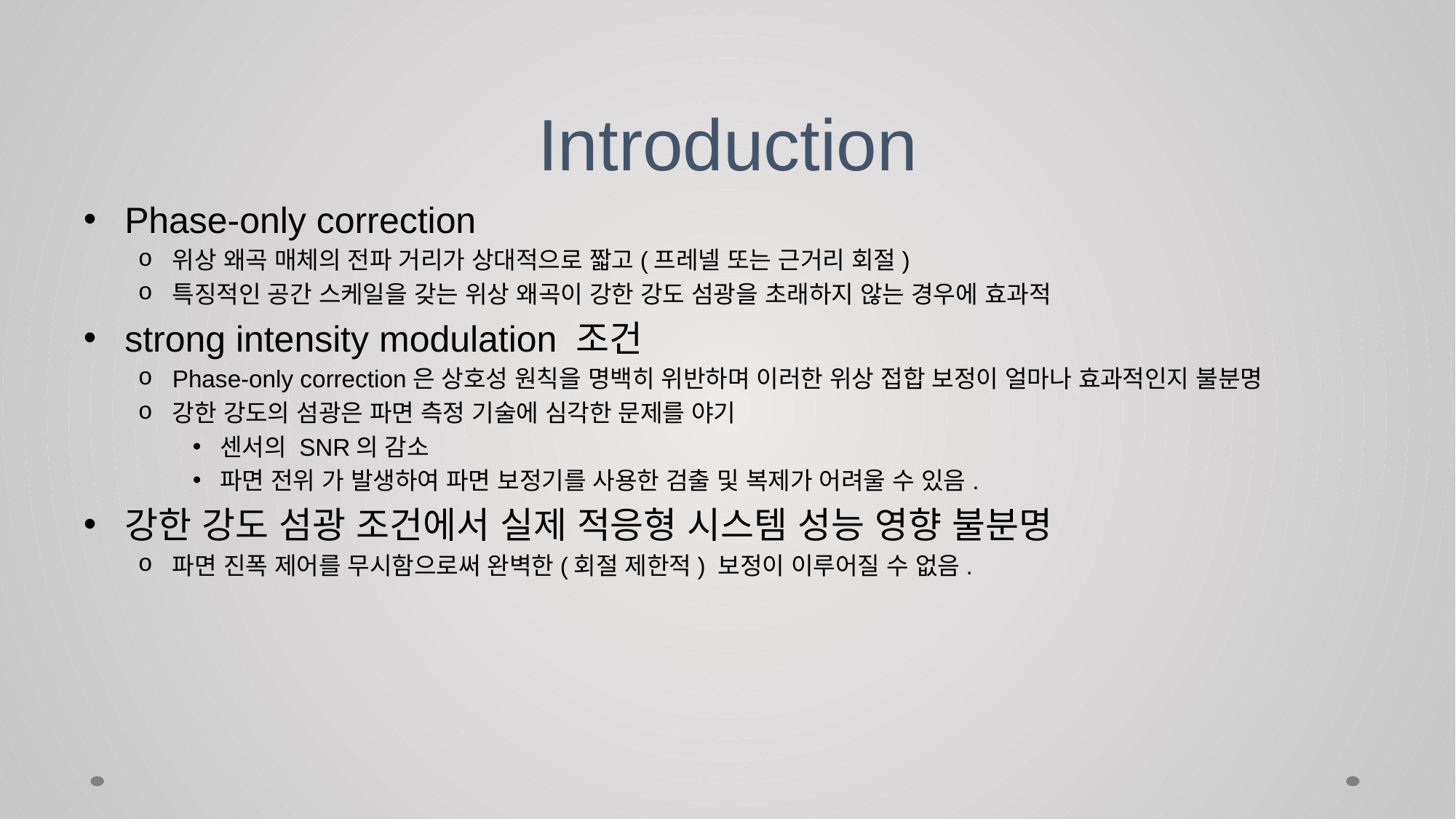

# Introduction
Phase-only correction
위상 왜곡 매체의 전파 거리가 상대적으로 짧고(프레넬 또는 근거리 회절)
특징적인 공간 스케일을 갖는 위상 왜곡이 강한 강도 섬광을 초래하지 않는 경우에 효과적
strong intensity modulation 조건
Phase-only correction은 상호성 원칙을 명백히 위반하며 이러한 위상 접합 보정이 얼마나 효과적인지 불분명
강한 강도의 섬광은 파면 측정 기술에 심각한 문제를 야기
센서의 SNR의 감소
파면 전위 가 발생하여 파면 보정기를 사용한 검출 및 복제가 어려울 수 있음.
강한 강도 섬광 조건에서 실제 적응형 시스템 성능 영향 불분명
파면 진폭 제어를 무시함으로써 완벽한(회절 제한적) 보정이 이루어질 수 없음.